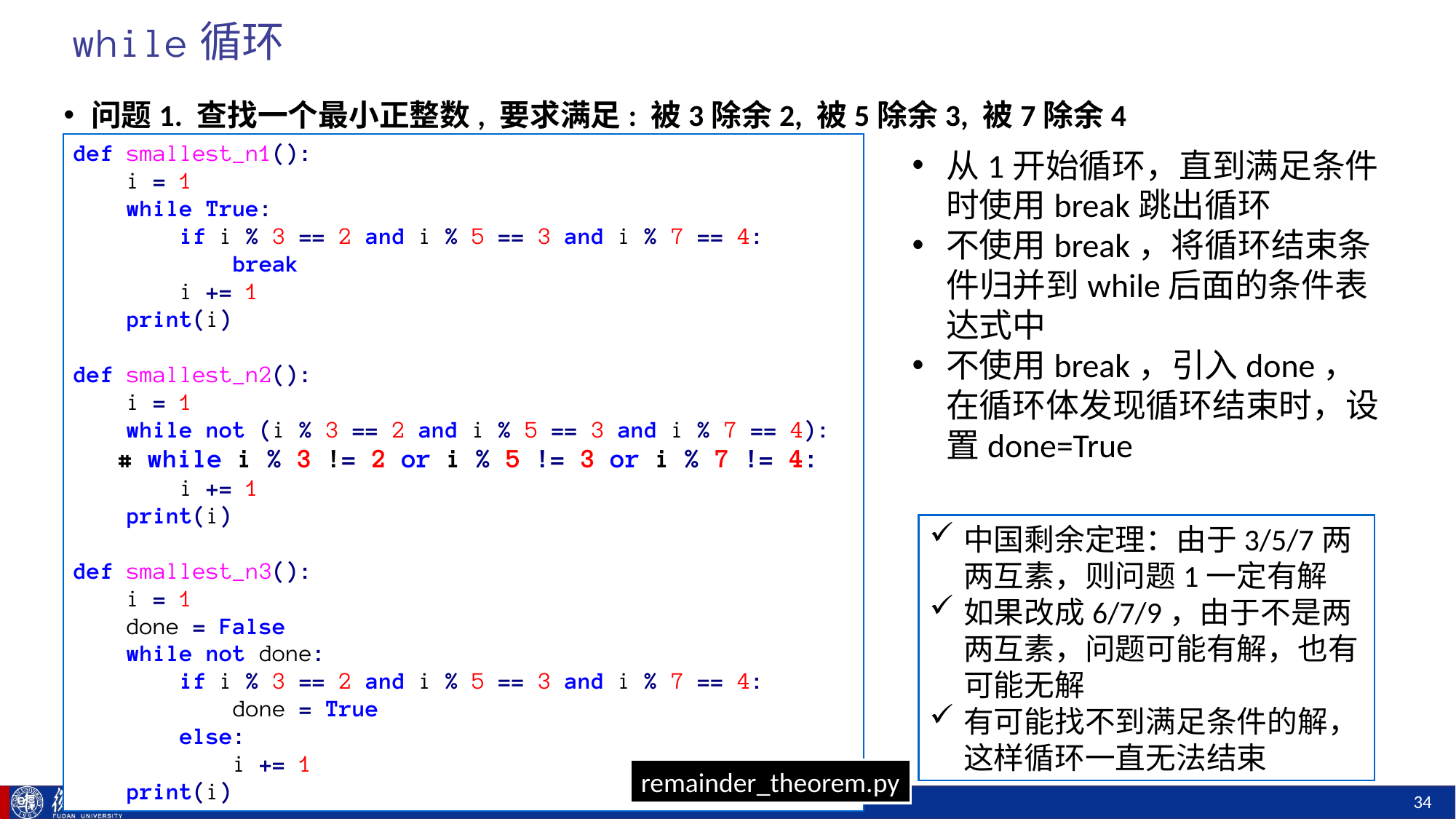

# while循环
问题1. 查找一个最小正整数, 要求满足: 被3除余2, 被5除余3, 被7除余4

def smallest_n1():
    i = 1
    while True:
        if i % 3 == 2 and i % 5 == 3 and i % 7 == 4:
            break
        i += 1
    print(i)

def smallest_n2():
    i = 1
    while not (i % 3 == 2 and i % 5 == 3 and i % 7 == 4):
   # while i % 3 != 2 or i % 5 != 3 or i % 7 != 4:
        i += 1
    print(i)

def smallest_n3():
    i = 1
    done = False
    while not done:
        if i % 3 == 2 and i % 5 == 3 and i % 7 == 4:
            done = True
        else:
            i += 1
    print(i)
从1开始循环，直到满足条件时使用break跳出循环
不使用break，将循环结束条件归并到while后面的条件表达式中
不使用break，引入done，在循环体发现循环结束时，设置done=True
中国剩余定理：由于3/5/7两两互素，则问题1一定有解
如果改成6/7/9，由于不是两两互素，问题可能有解，也有可能无解
有可能找不到满足条件的解，这样循环一直无法结束
remainder_theorem.py